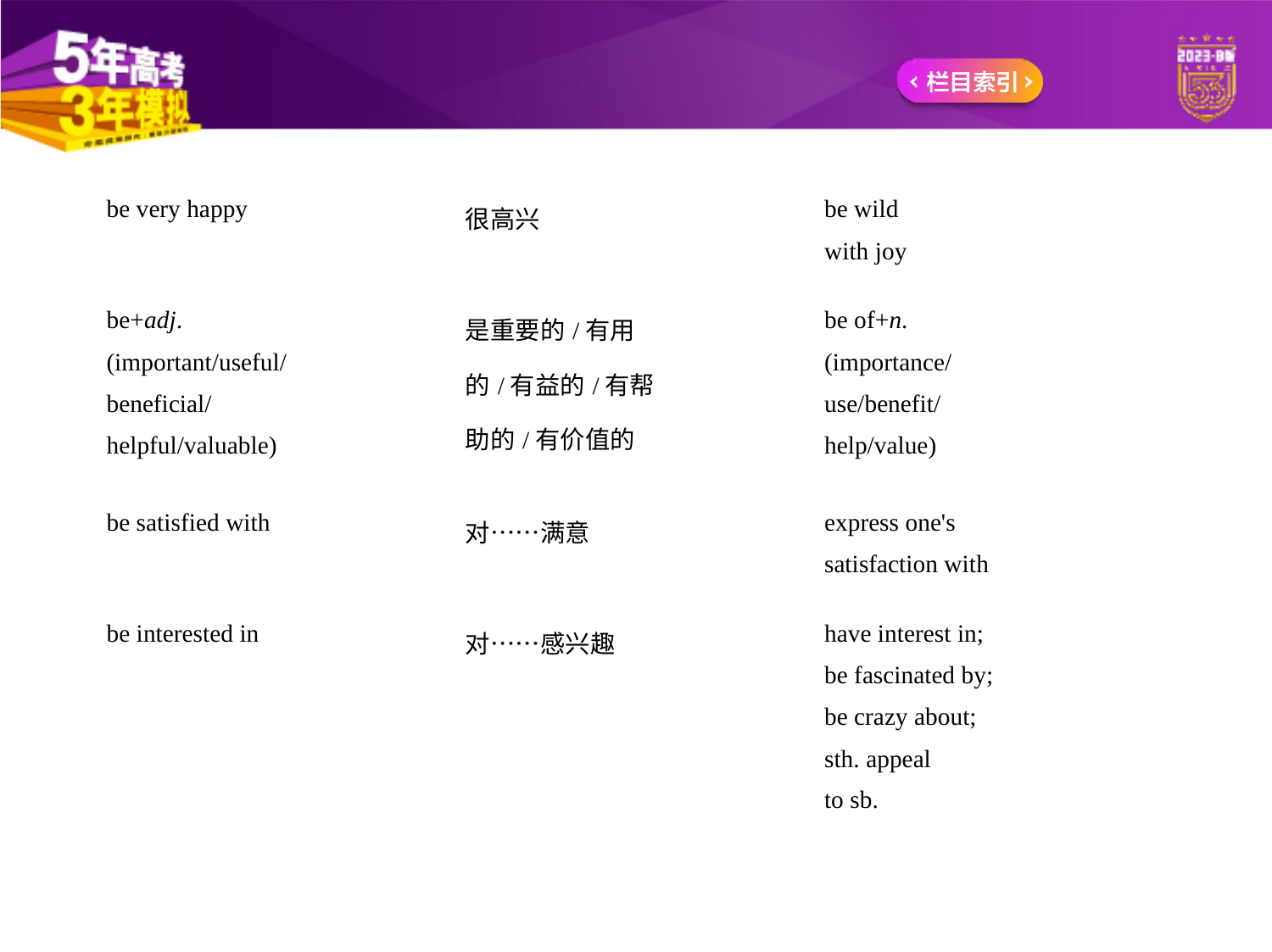

| be very happy | 很高兴 | be wild with joy |
| --- | --- | --- |
| be+adj. (important/useful/ beneficial/ helpful/valuable) | 是重要的/有用 的/有益的/有帮 助的/有价值的 | be of+n. (importance/ use/benefit/ help/value) |
| be satisfied with | 对……满意 | express one's satisfaction with |
| be interested in | 对……感兴趣 | have interest in; be fascinated by; be crazy about; sth. appeal to sb. |